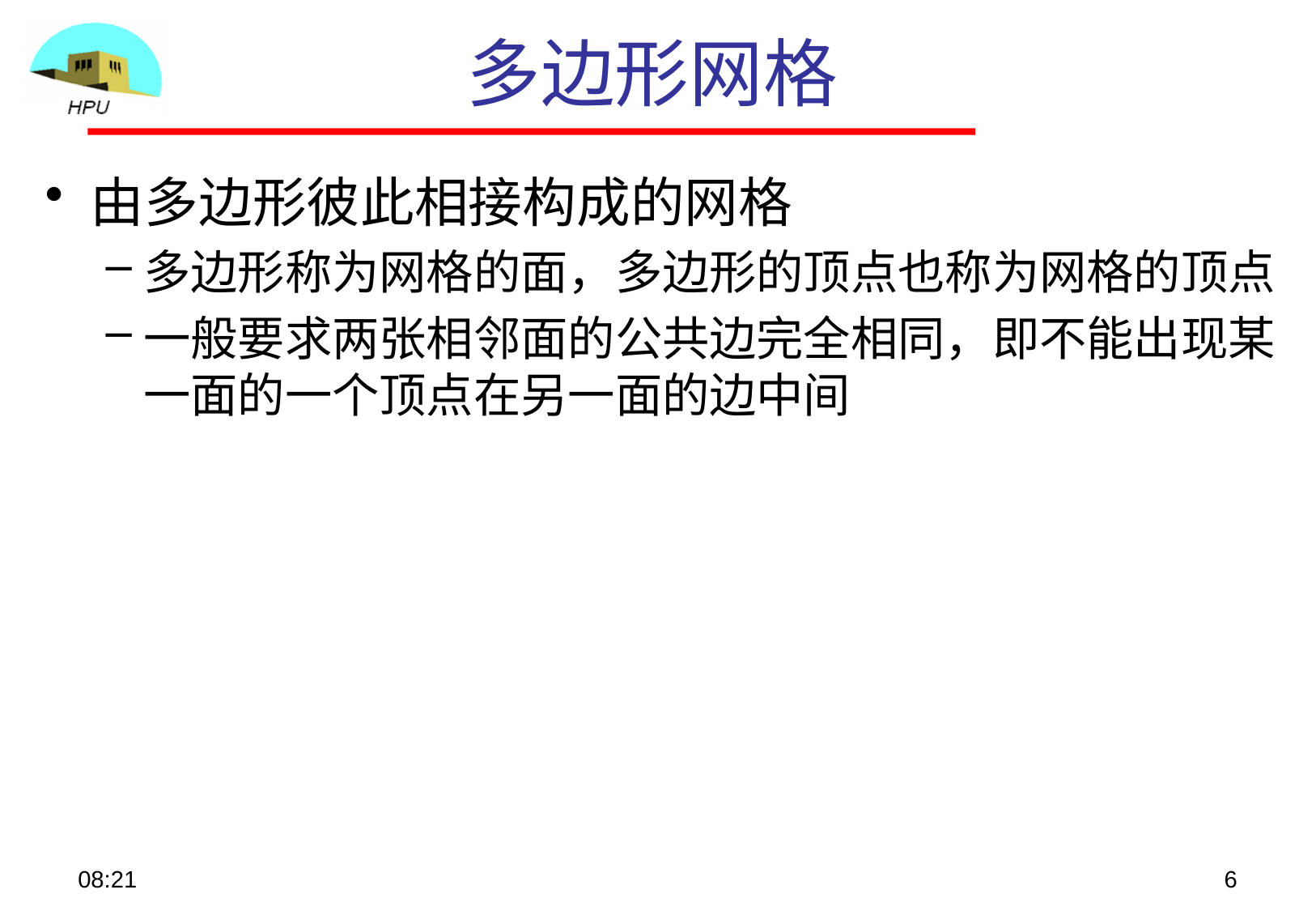

# 多边形网格
由多边形彼此相接构成的网格
多边形称为网格的面，多边形的顶点也称为网格的顶点
一般要求两张相邻面的公共边完全相同，即不能出现某一面的一个顶点在另一面的边中间
图形学表示一大类实体模型的标准方法
立方体、四面体
球面、立方体、锥面
08:21
6